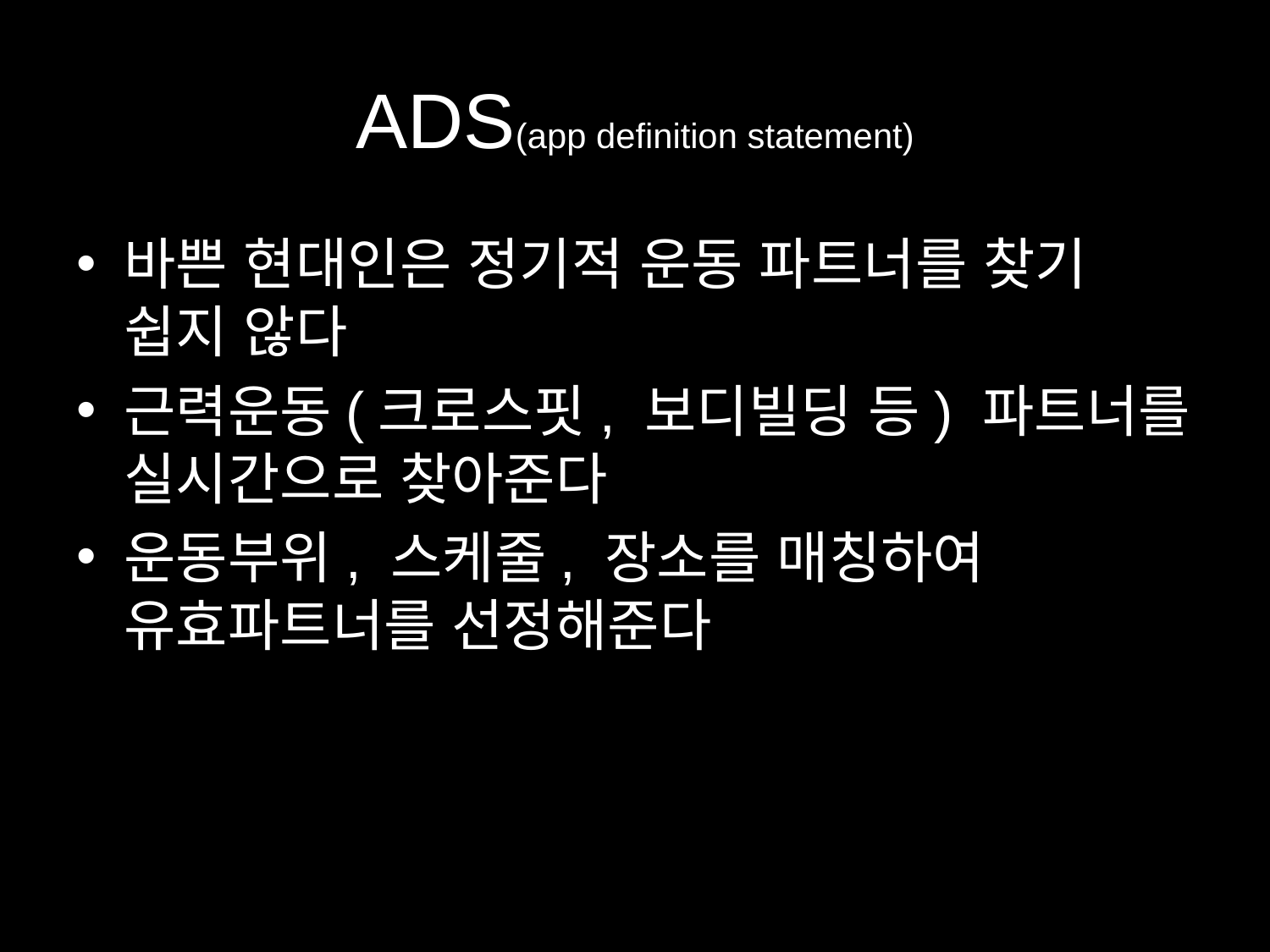

# ADS(app definition statement)
바쁜 현대인은 정기적 운동 파트너를 찾기 쉽지 않다
근력운동(크로스핏, 보디빌딩 등) 파트너를 실시간으로 찾아준다
운동부위, 스케줄, 장소를 매칭하여 유효파트너를 선정해준다